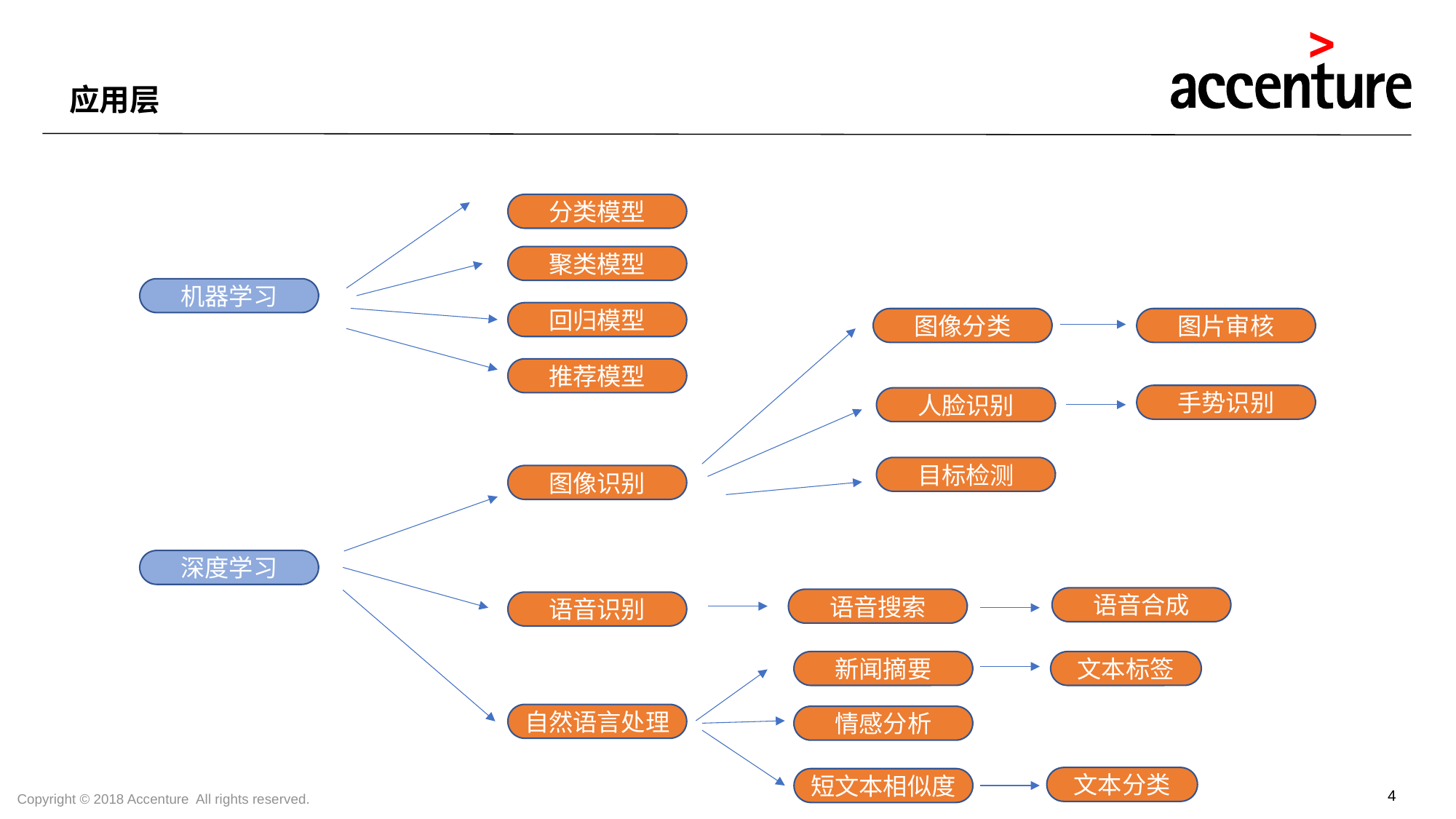

应用层
分类模型
聚类模型
机器学习
回归模型
图像分类
图片审核
推荐模型
手势识别
人脸识别
目标检测
图像识别
深度学习
语音合成
语音搜索
语音识别
新闻摘要
文本标签
自然语言处理
情感分析
文本分类
短文本相似度